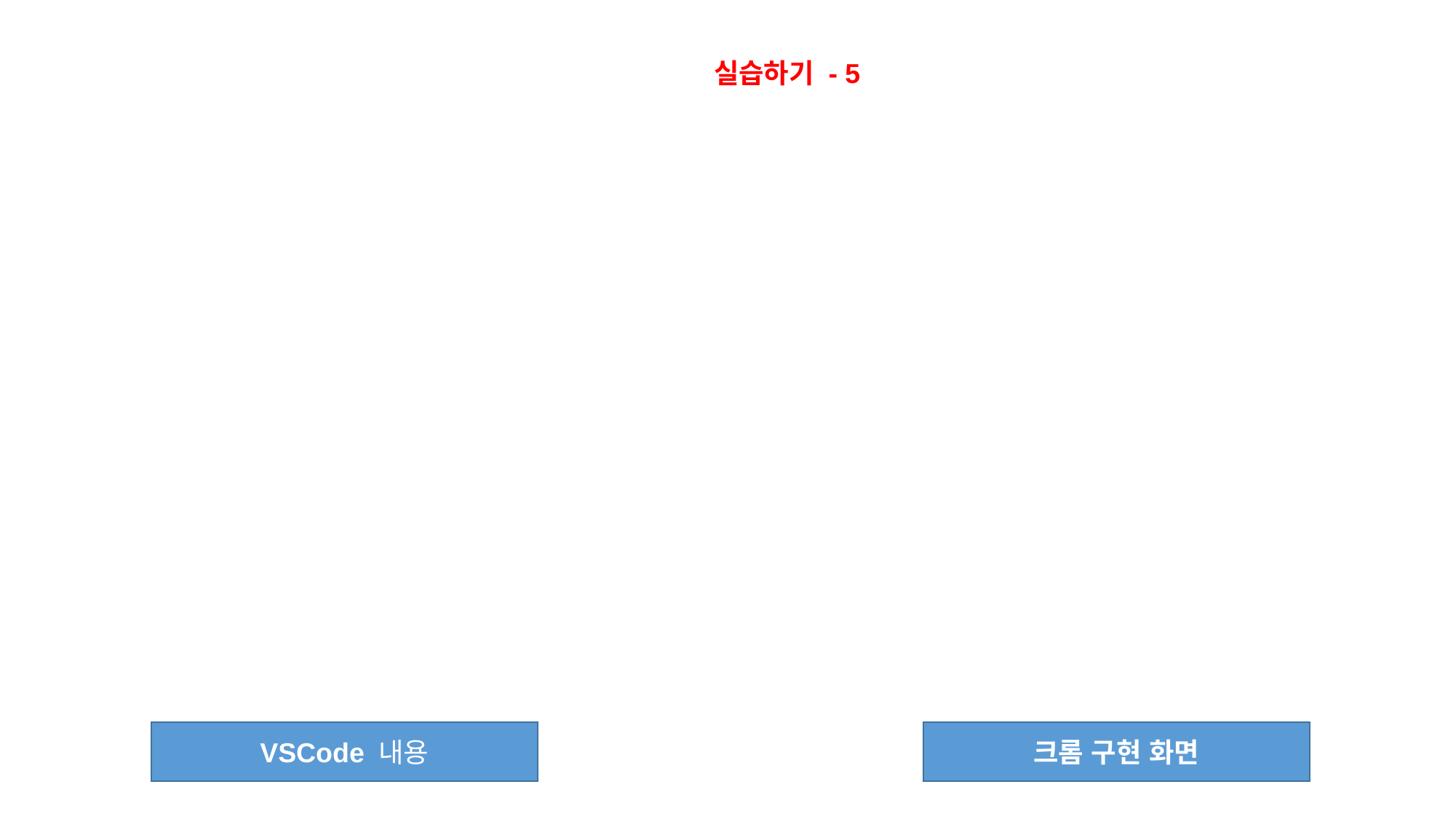

실습하기 - 5
VSCode 내용
크롬 구현 화면